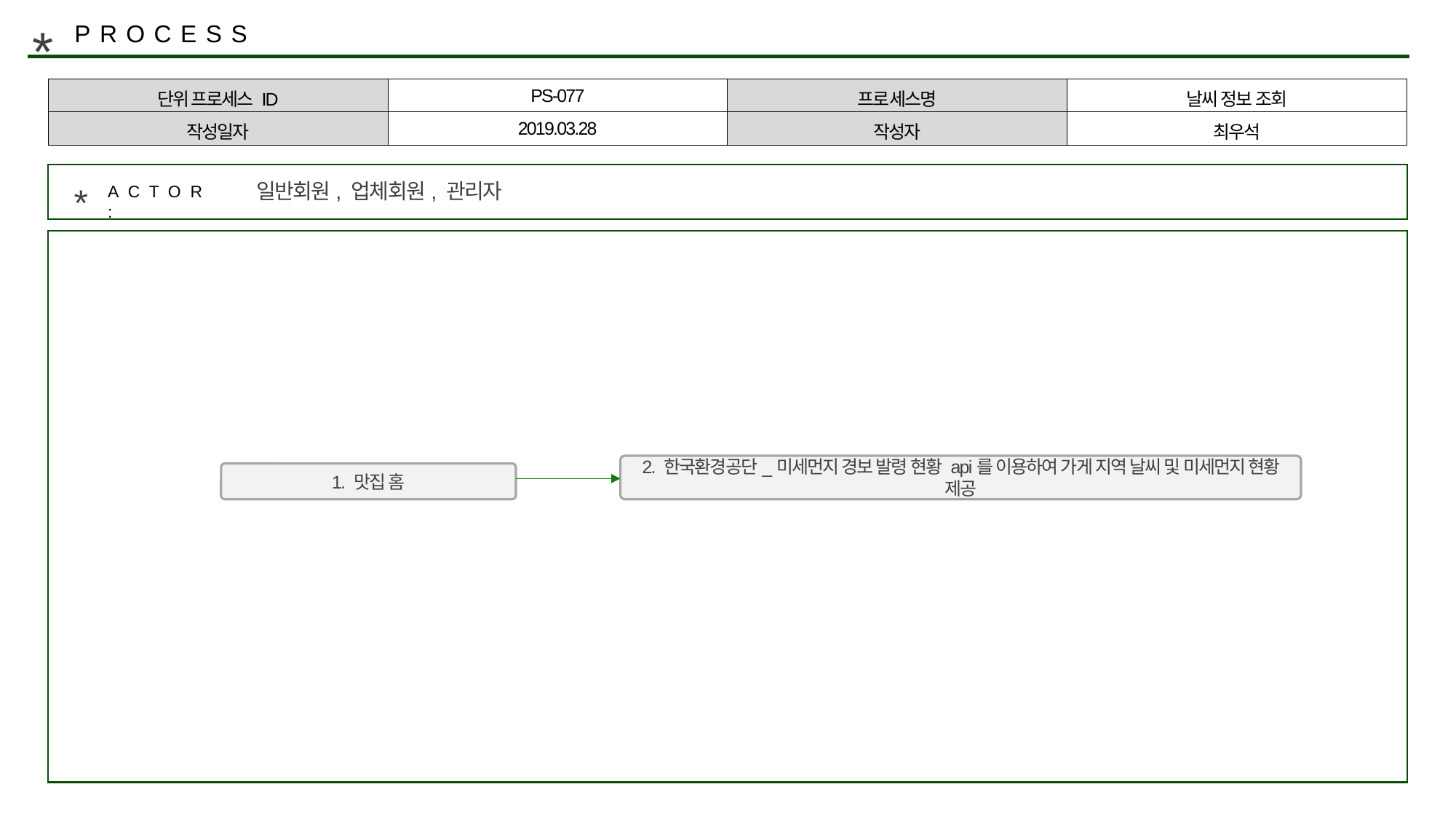

*
PROCESS
| 단위 프로세스 ID | PS-077 | 프로세스명 | 날씨 정보 조회 |
| --- | --- | --- | --- |
| 작성일자 | 2019.03.28 | 작성자 | 최우석 |

일반회원, 업체회원, 관리자
*
ACTOR :

2. 한국환경공단_미세먼지 경보 발령 현황 api를 이용하여 가게 지역 날씨 및 미세먼지 현황 제공
1. 맛집 홈